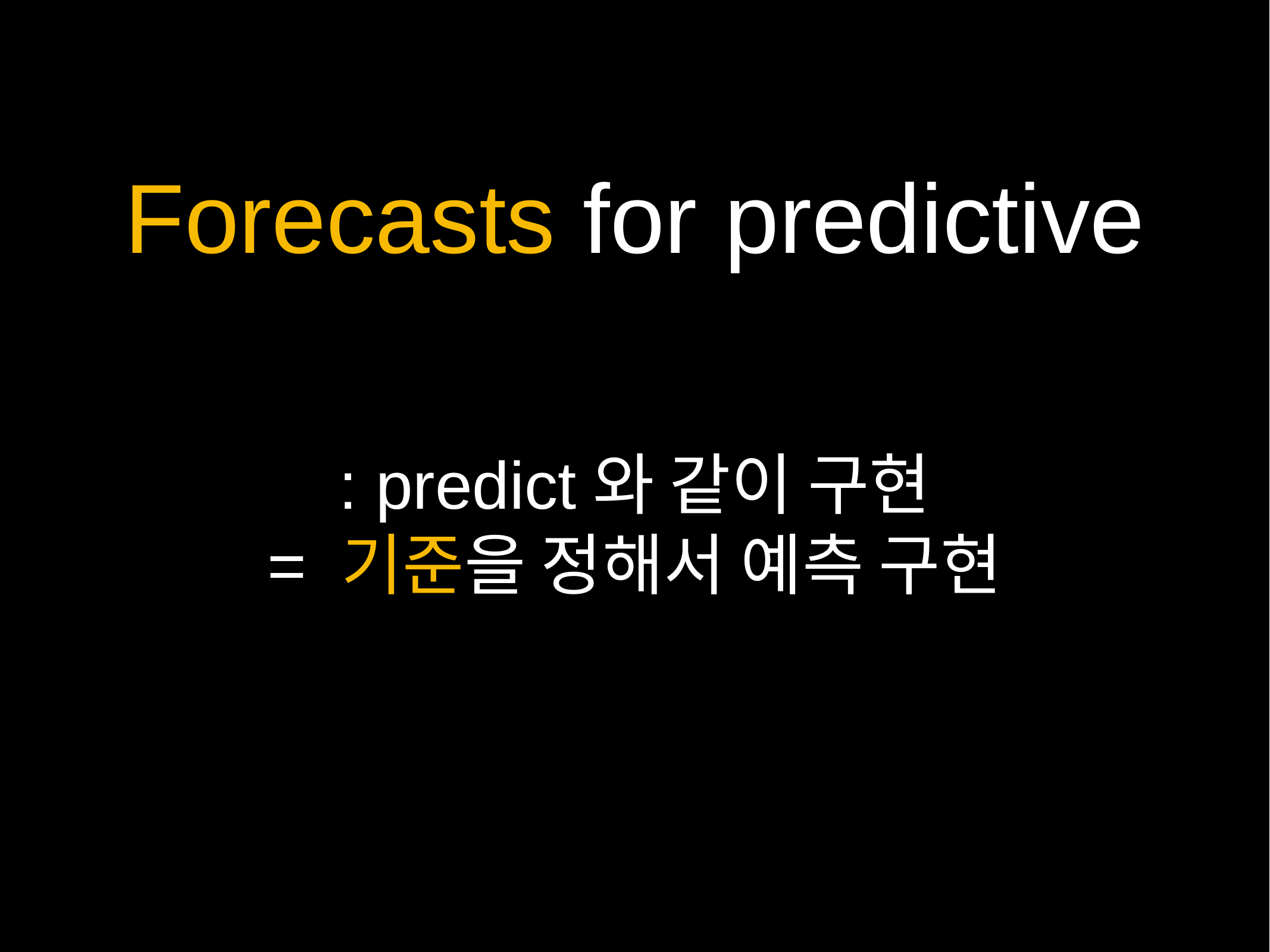

# Forecasts for predictive
: predict와 같이 구현
= 기준을 정해서 예측 구현